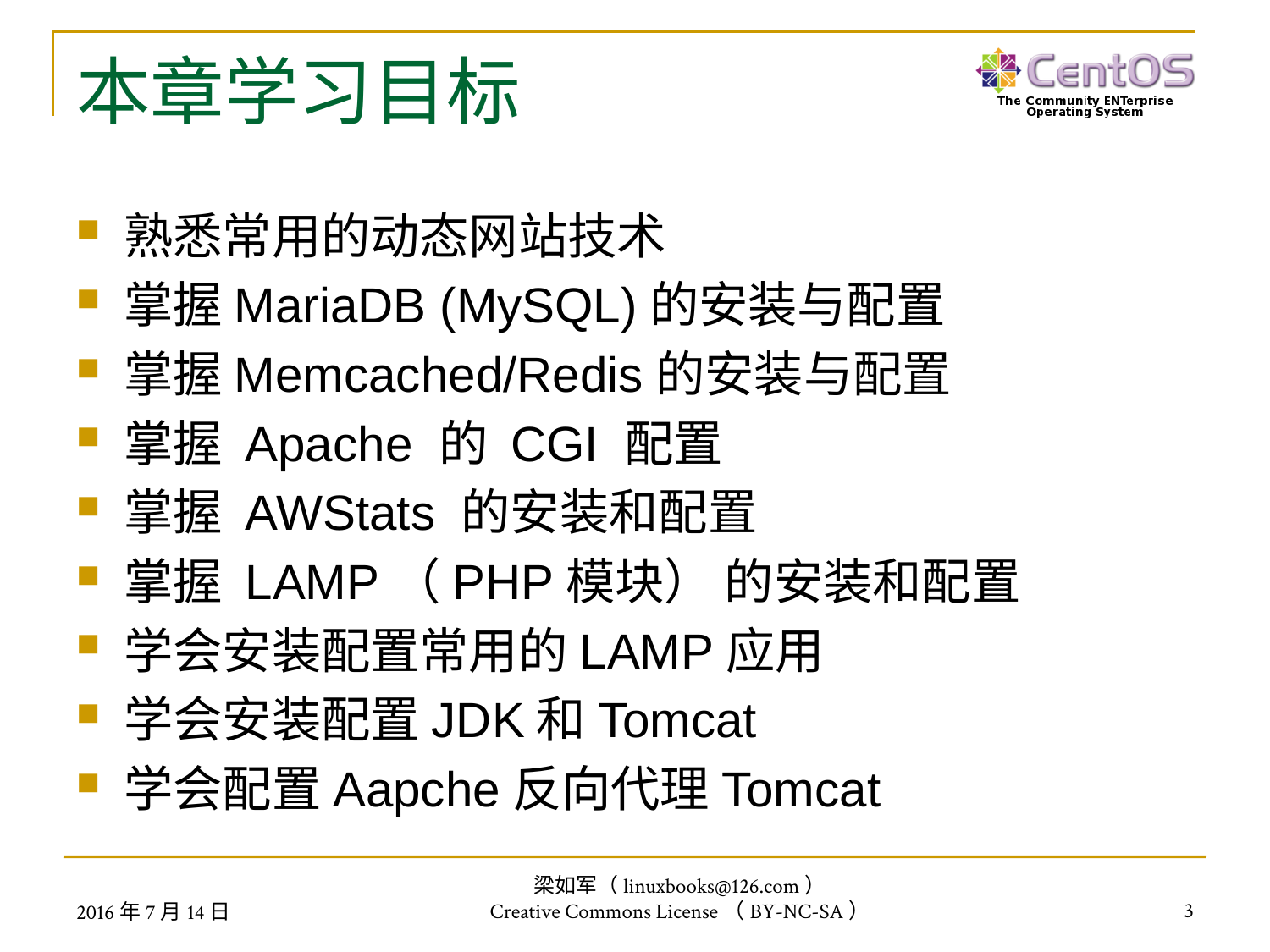

# 本章学习目标
熟悉常用的动态网站技术
掌握MariaDB (MySQL)的安装与配置
掌握Memcached/Redis的安装与配置
掌握 Apache 的 CGI 配置
掌握 AWStats 的安装和配置
掌握 LAMP（PHP模块） 的安装和配置
学会安装配置常用的LAMP应用
学会安装配置JDK和Tomcat
学会配置Aapche反向代理Tomcat
梁如军（linuxbooks@126.com）
Creative Commons License（BY-NC-SA）
2016年7月14日
3